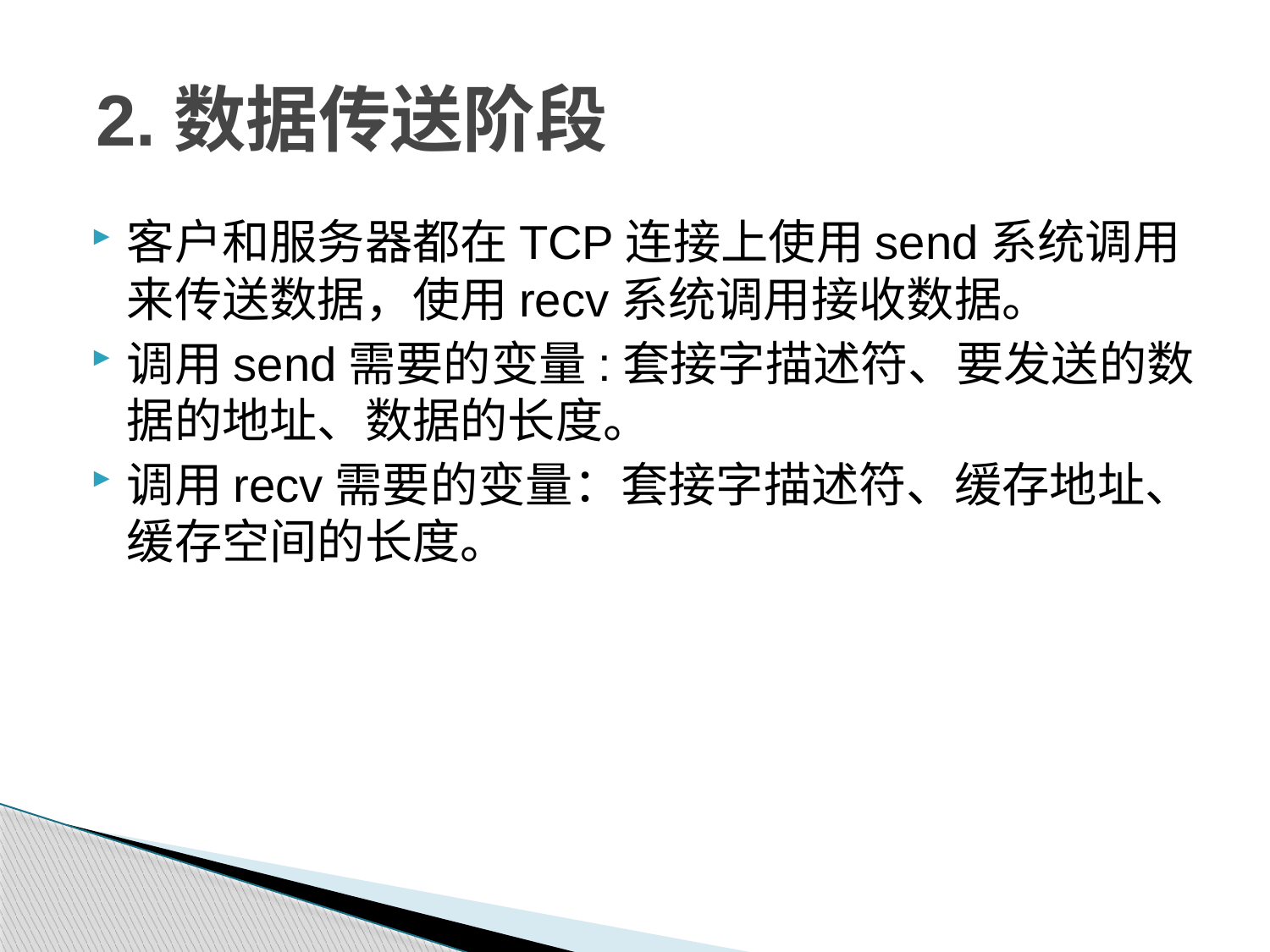

# 2.数据传送阶段
客户和服务器都在TCP连接上使用send系统调用来传送数据，使用recv系统调用接收数据。
调用send需要的变量:套接字描述符、要发送的数据的地址、数据的长度。
调用recv需要的变量：套接字描述符、缓存地址、缓存空间的长度。